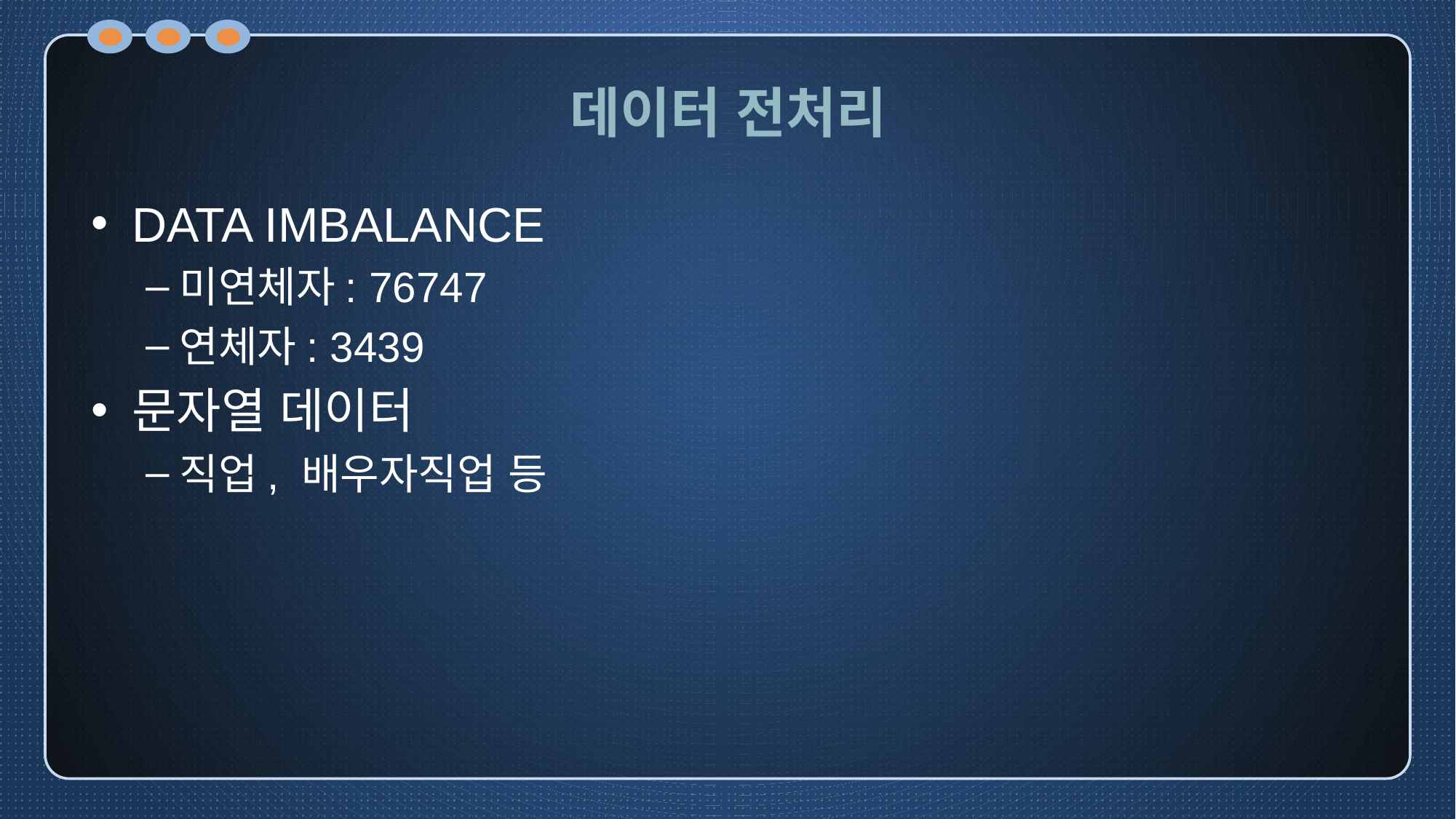

# 데이터 전처리
DATA IMBALANCE
미연체자: 76747
연체자: 3439
문자열 데이터
직업, 배우자직업 등